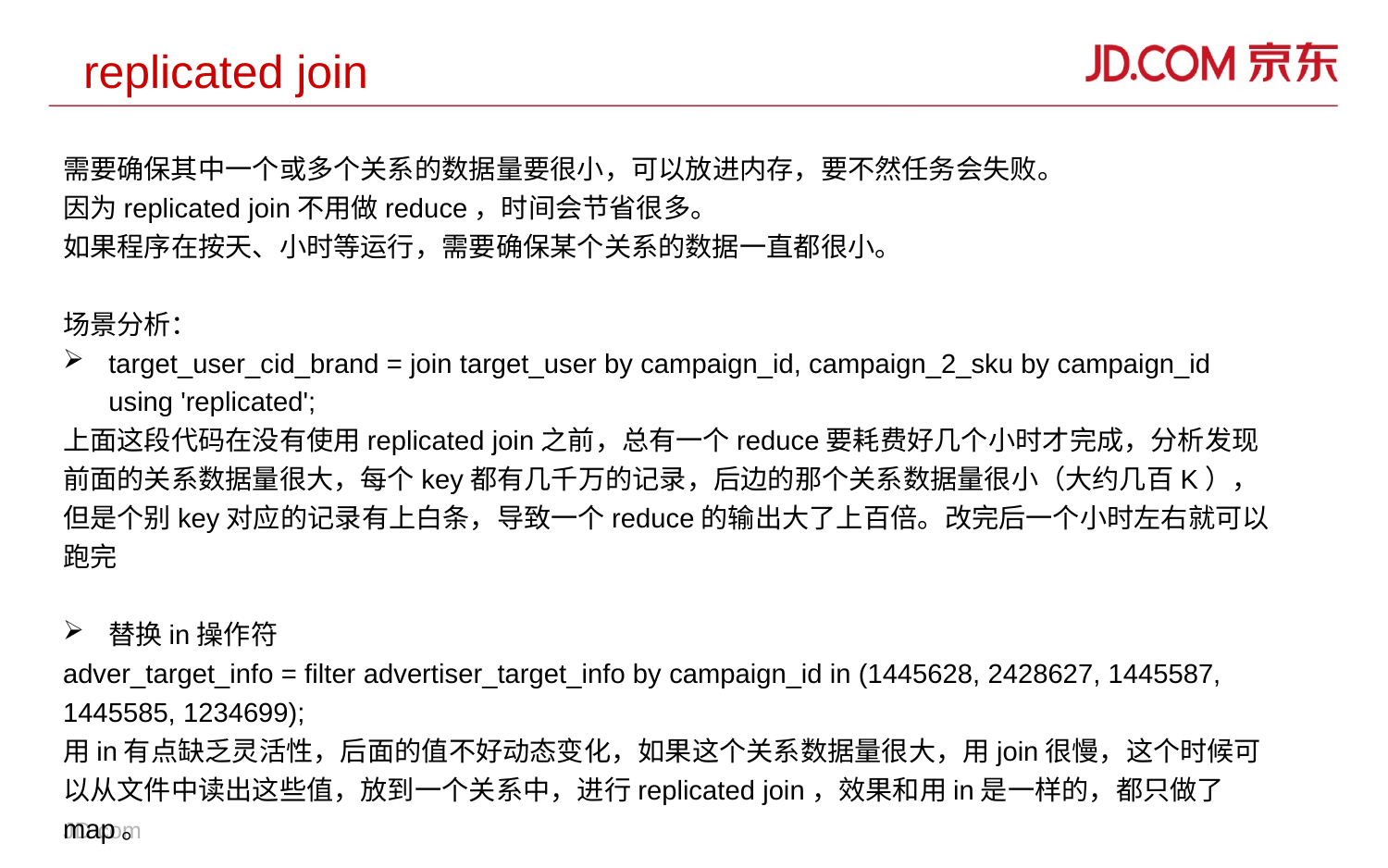

# replicated join
需要确保其中一个或多个关系的数据量要很小，可以放进内存，要不然任务会失败。
因为replicated join不用做reduce，时间会节省很多。
如果程序在按天、小时等运行，需要确保某个关系的数据一直都很小。

场景分析：
target_user_cid_brand = join target_user by campaign_id, campaign_2_sku by campaign_id using 'replicated';
上面这段代码在没有使用replicated join之前，总有一个reduce要耗费好几个小时才完成，分析发现前面的关系数据量很大，每个key都有几千万的记录，后边的那个关系数据量很小（大约几百K），但是个别key对应的记录有上白条，导致一个reduce的输出大了上百倍。改完后一个小时左右就可以跑完

替换in操作符
adver_target_info = filter advertiser_target_info by campaign_id in (1445628, 2428627, 1445587, 1445585, 1234699);
用in有点缺乏灵活性，后面的值不好动态变化，如果这个关系数据量很大，用join很慢，这个时候可以从文件中读出这些值，放到一个关系中，进行replicated join，效果和用in是一样的，都只做了map。